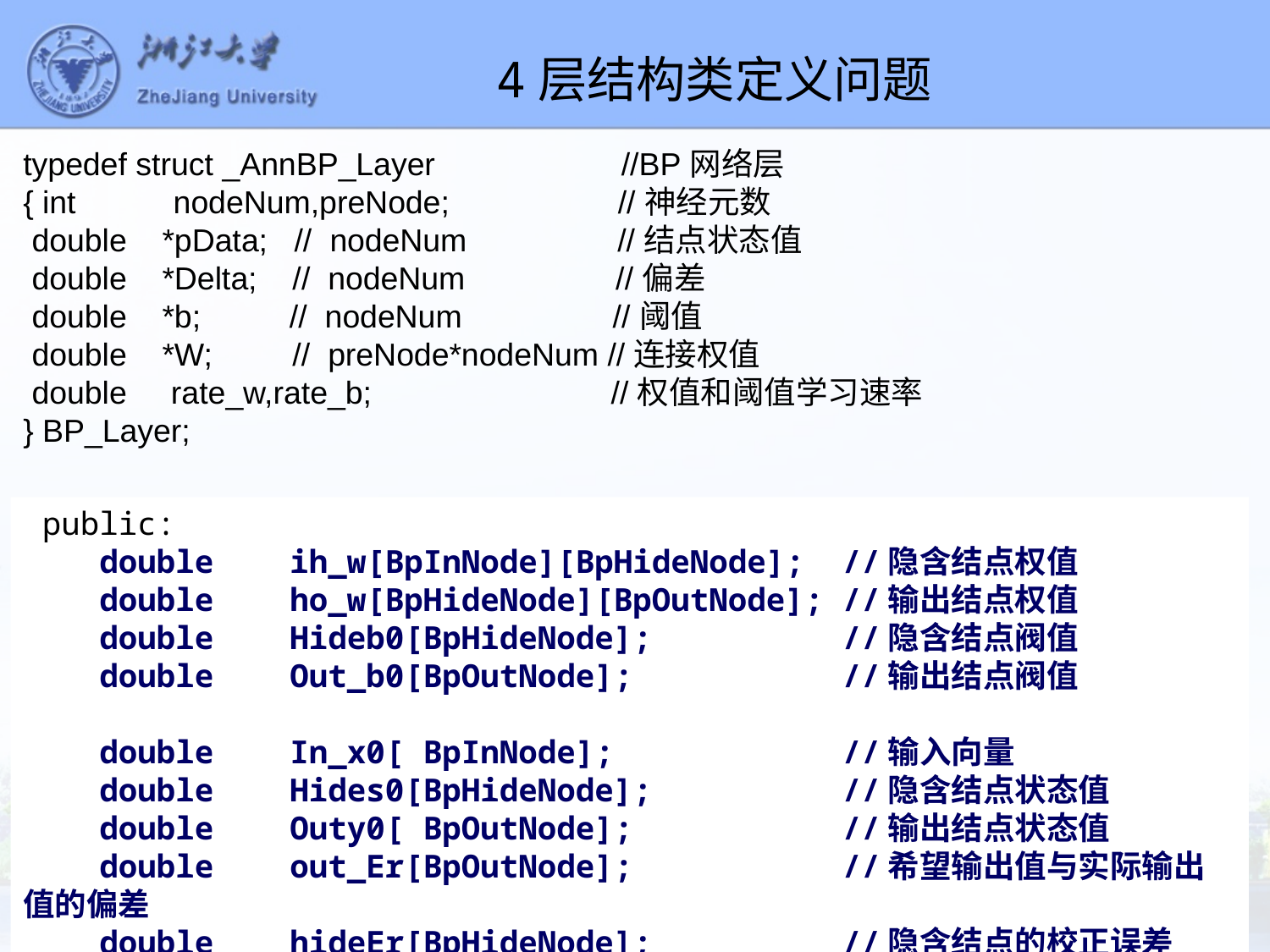

4层结构类定义问题
typedef struct _AnnBP_Layer                     //BP网络层
{ int           nodeNum,preNode;                   //神经元数
 double    *pData;   //  nodeNum                 //结点状态值
 double    *Delta;    //  nodeNum                 //偏差
 double    *b;          //  nodeNum                 //阈值
 double    *W;         //  preNode*nodeNum //连接权值
 double     rate_w,rate_b;                           //权值和阈值学习速率
} BP_Layer;
 public:
    double    ih_w[BpInNode][BpHideNode];  //隐含结点权值
    double    ho_w[BpHideNode][BpOutNode]; //输出结点权值
    double    Hideb0[BpHideNode];          //隐含结点阀值
    double    Out_b0[BpOutNode];           //输出结点阀值

    double    In_x0[ BpInNode];            //输入向量
    double    Hides0[BpHideNode];          //隐含结点状态值
    double    Outy0[ BpOutNode];           //输出结点状态值
    double    out_Er[BpOutNode];           //希望输出值与实际输出值的偏差
    double    hideEr[BpHideNode];          //隐含结点的校正误差